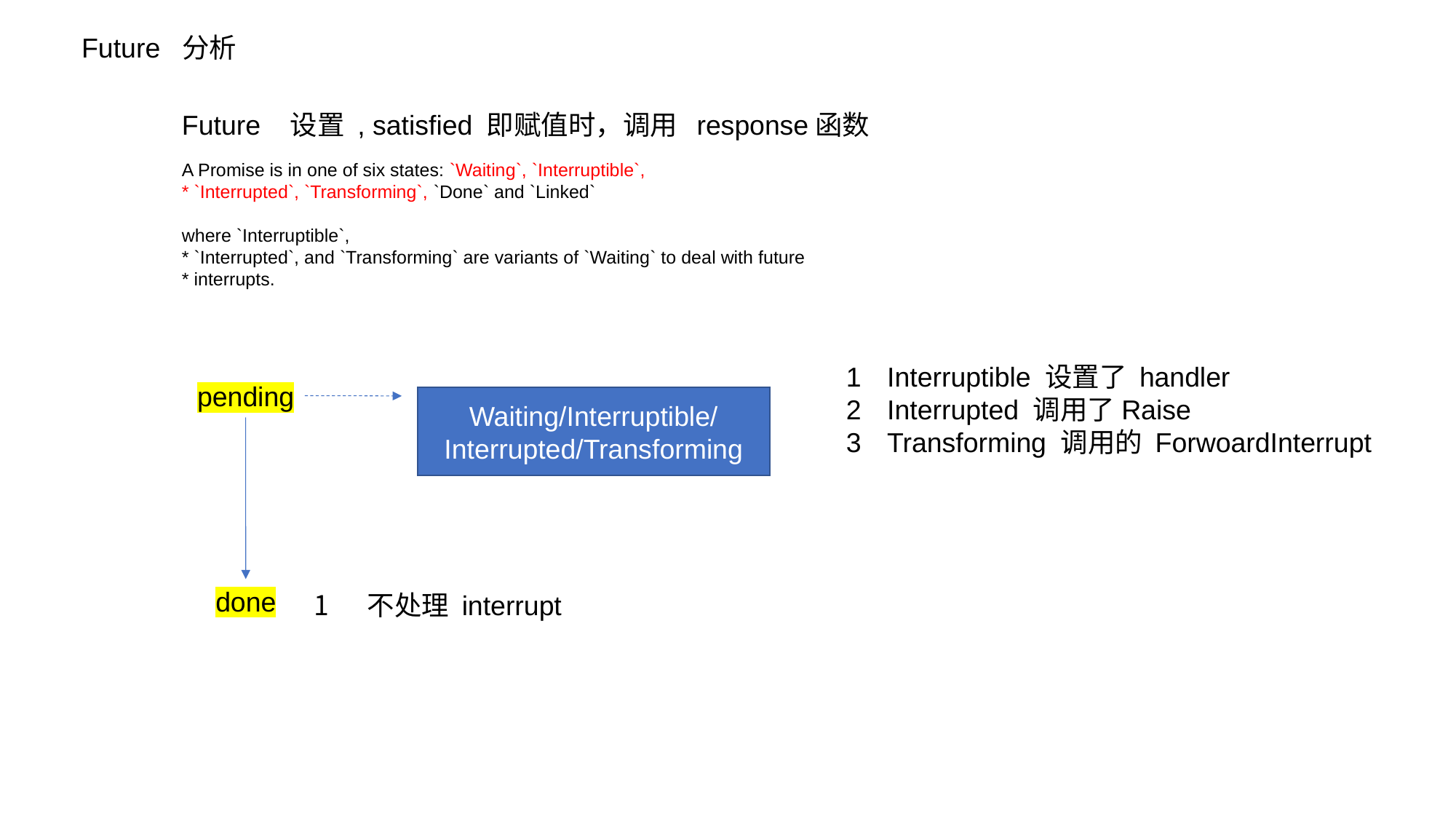

Future  分析
Future   设置 , satisfied 即赋值时，调用  response函数

A Promise is in one of six states: `Waiting`, `Interruptible`,
* `Interrupted`, `Transforming`, `Done` and `Linked`

where `Interruptible`,
* `Interrupted`, and `Transforming` are variants of `Waiting` to deal with future
* interrupts.
Interruptible 设置了 handler
Interrupted 调用了Raise
Transforming 调用的 ForwoardInterrupt
pending
Waiting/Interruptible/Interrupted/Transforming
done
 不处理 interrupt